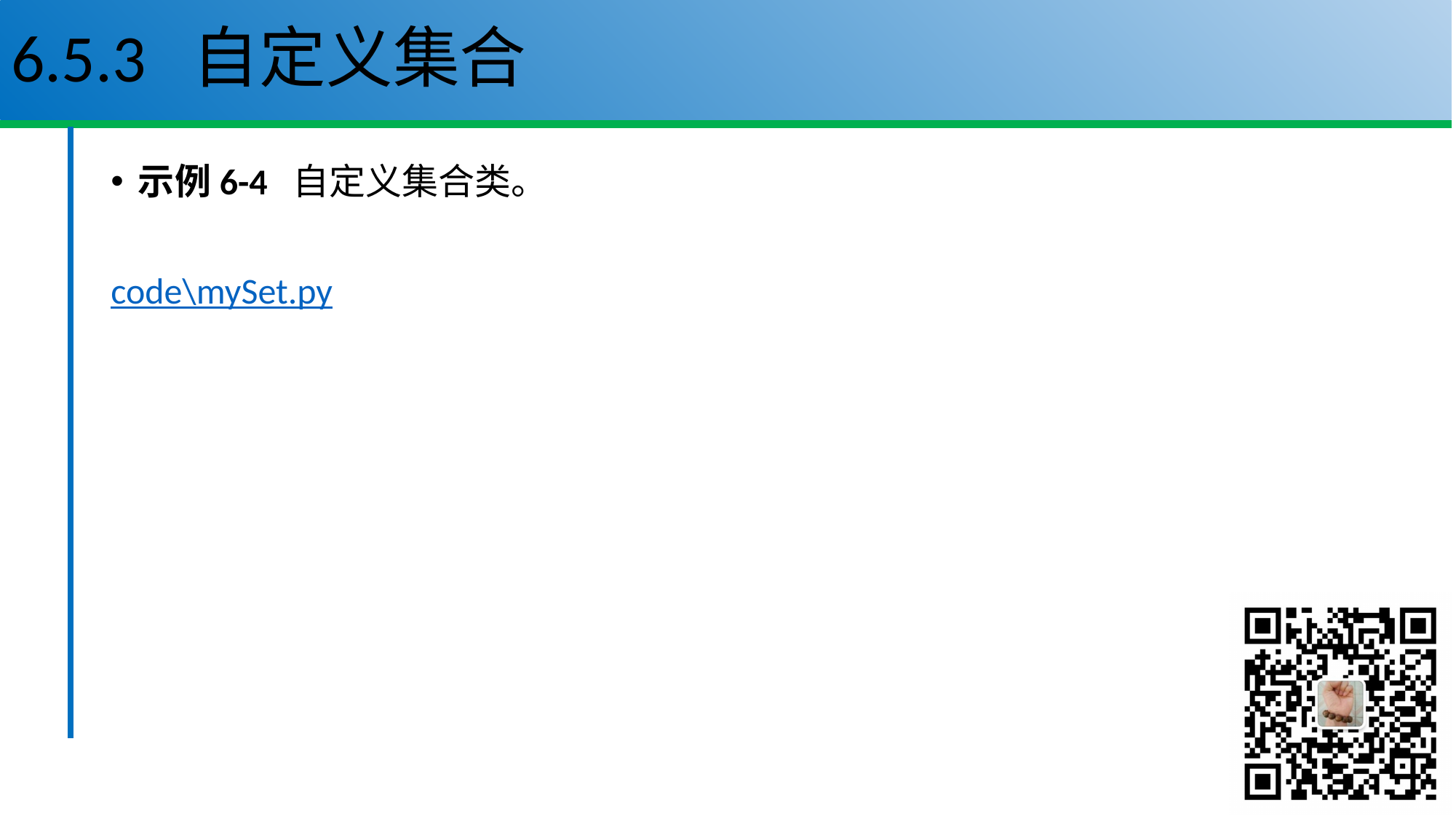

# 6.5.3  自定义集合
示例6-4  自定义集合类。

code\mySet.py
55